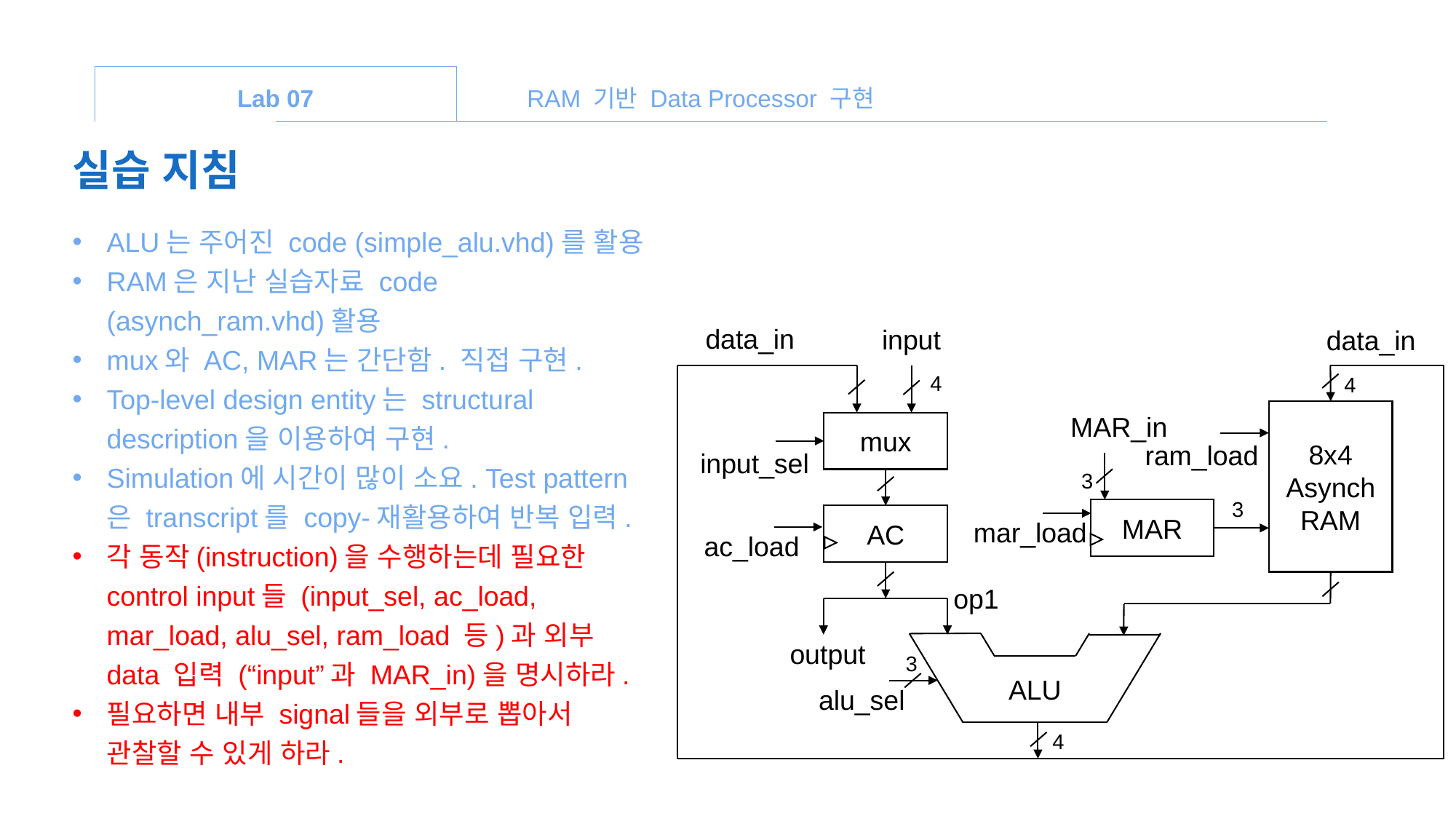

Lab 07
RAM 기반 Data Processor 구현
실습 지침

ALU는 주어진 code (simple_alu.vhd)를 활용
RAM은 지난 실습자료 code (asynch_ram.vhd)활용
mux와 AC, MAR는 간단함. 직접 구현.
Top-level design entity는 structural description을 이용하여 구현.
Simulation에 시간이 많이 소요. Test pattern은 transcript를 copy-재활용하여 반복 입력.
각 동작(instruction)을 수행하는데 필요한 control input들 (input_sel, ac_load, mar_load, alu_sel, ram_load 등)과 외부 data 입력 (“input”과 MAR_in)을 명시하라.
필요하면 내부 signal들을 외부로 뽑아서 관찰할 수 있게 하라.
data_in
input
data_in
8x4
Asynch
RAM
MAR_in
mux
ram_load
input_sel
MAR
AC
mar_load
ac_load

op1
output
ALU
alu_sel
4
4
3
3
3
4